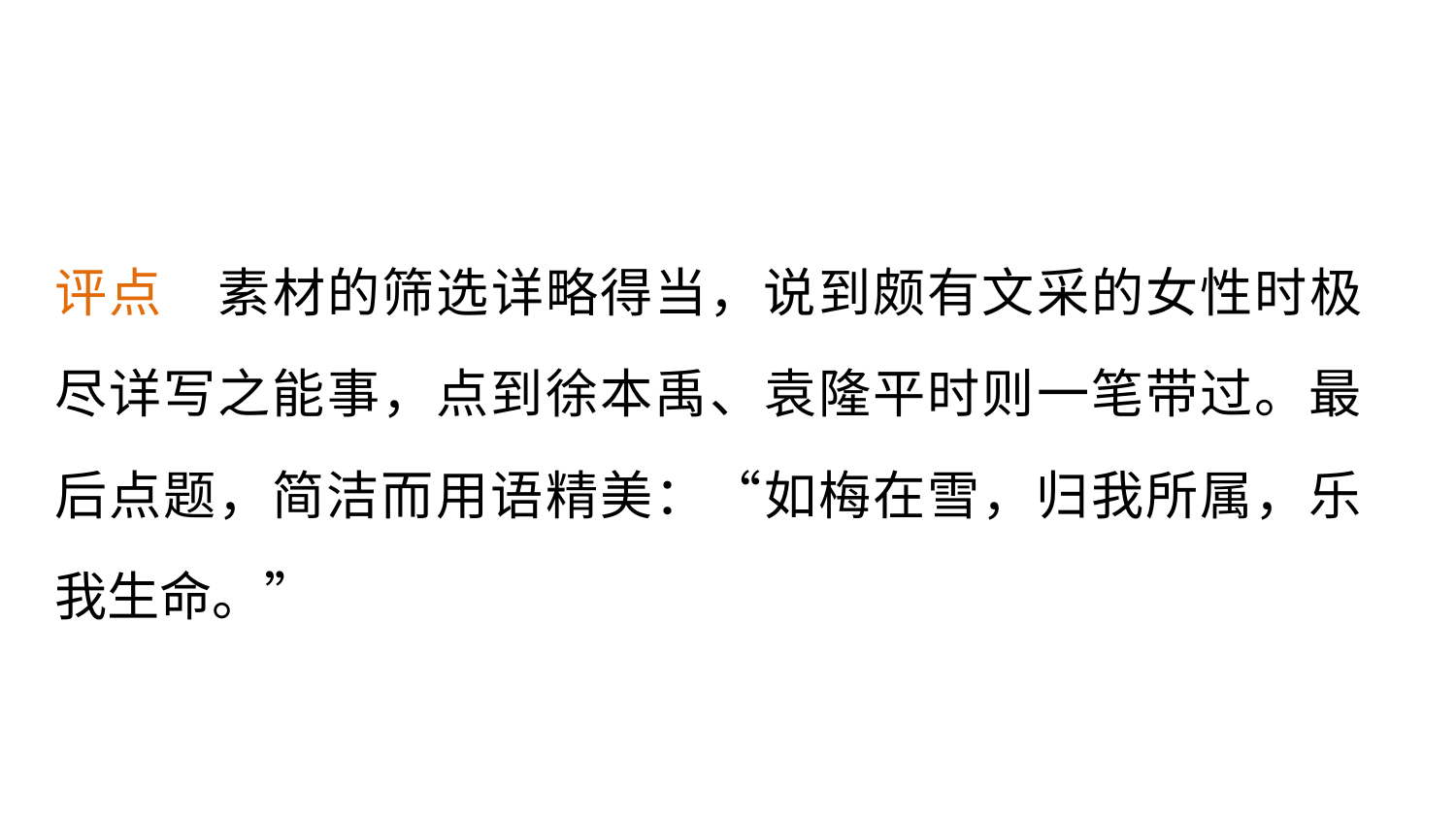

评点　素材的筛选详略得当，说到颇有文采的女性时极尽详写之能事，点到徐本禹、袁隆平时则一笔带过。最后点题，简洁而用语精美：“如梅在雪，归我所属，乐我生命。”